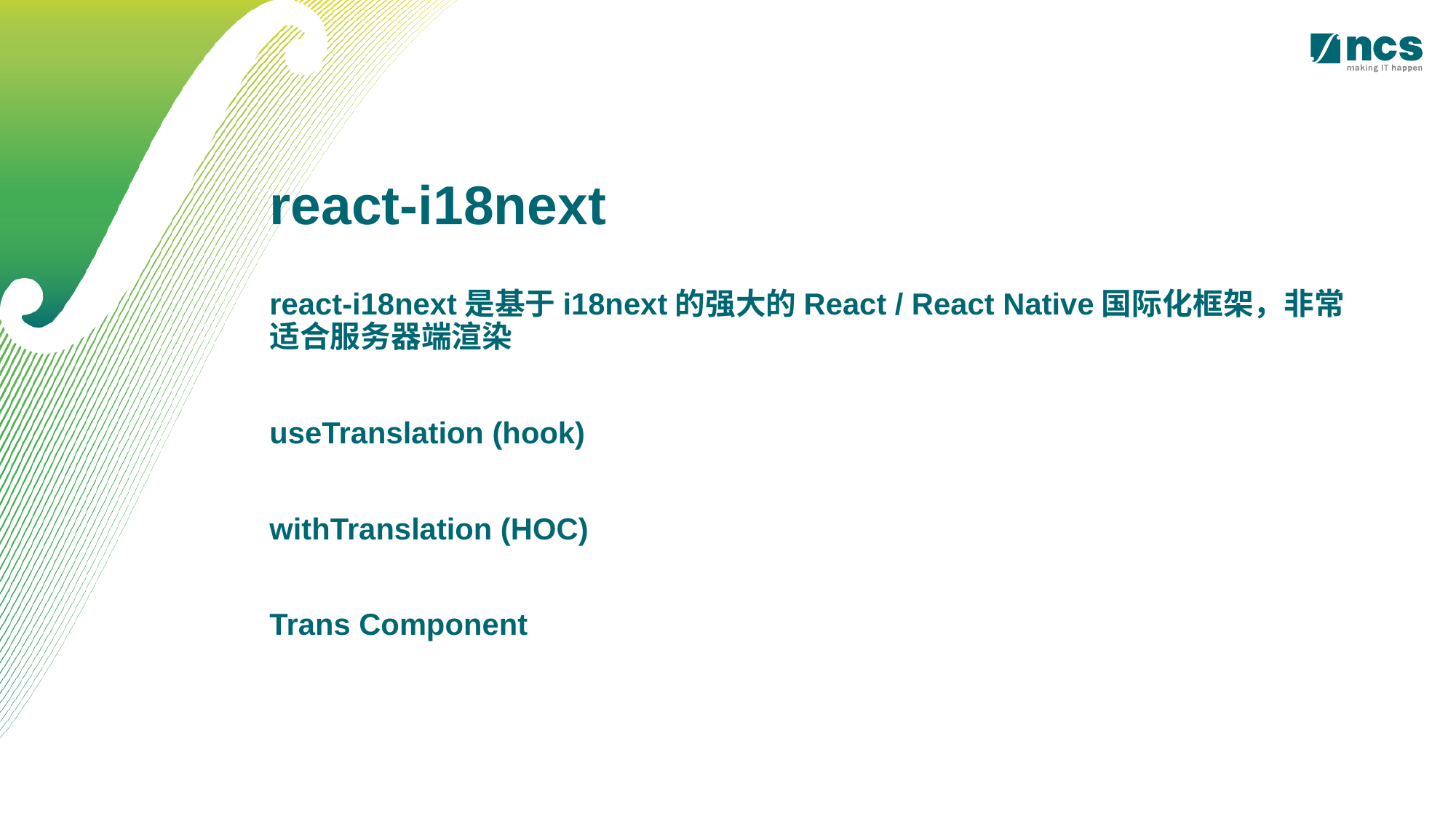

react-i18next
react-i18next是基于i18next的强大的React / React Native国际化框架，非常适合服务器端渲染

useTranslation (hook)

withTranslation (HOC)

Trans Component